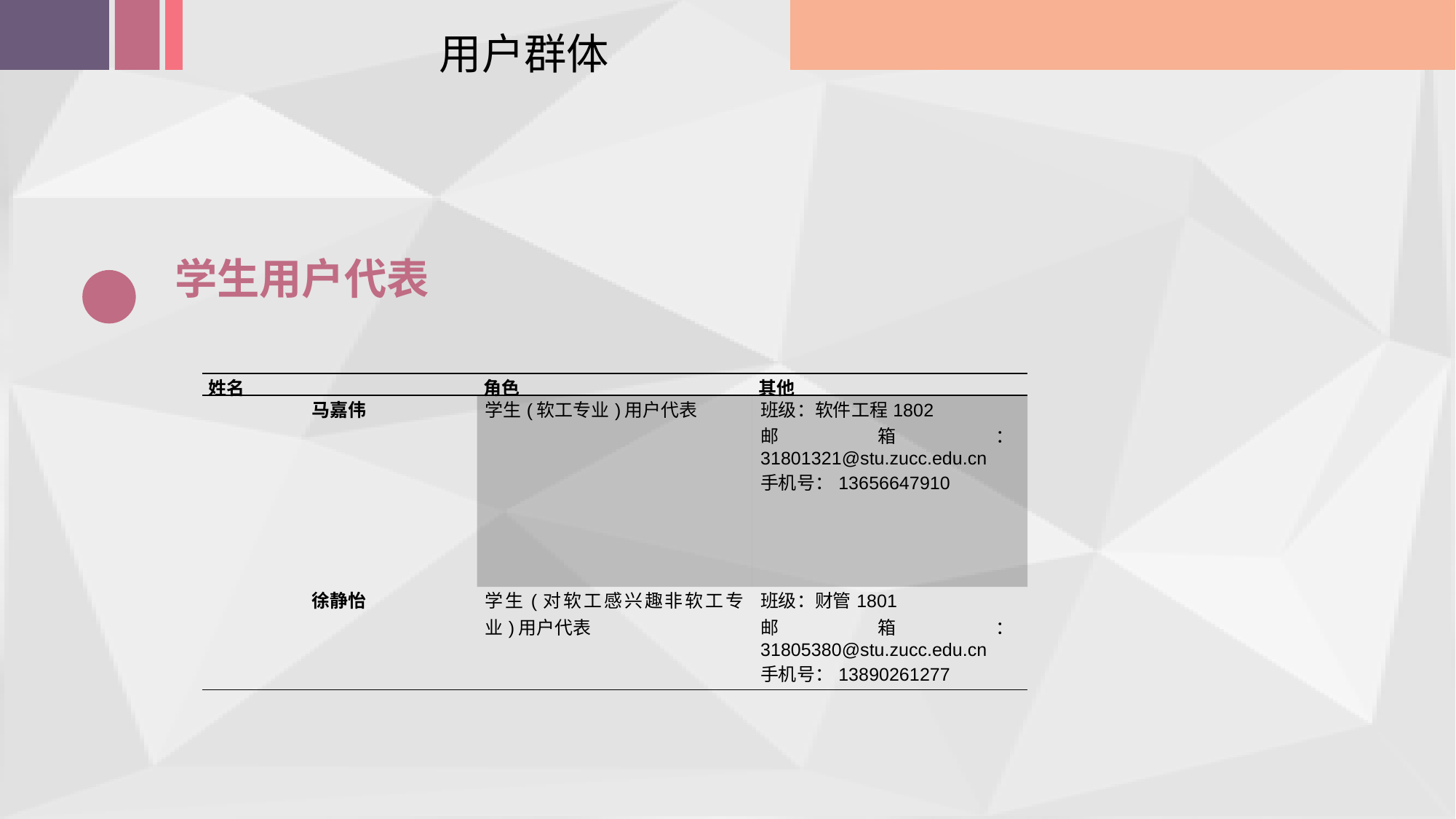

用户群体
学生用户代表

| 姓名 | 角色 | 其他 |
| --- | --- | --- |
| 马嘉伟 | 学生(软工专业)用户代表 | 班级：软件工程1802 邮箱：31801321@stu.zucc.edu.cn 手机号：13656647910 |
| 徐静怡 | 学生(对软工感兴趣非软工专业)用户代表 | 班级：财管1801 邮箱：31805380@stu.zucc.edu.cn 手机号：13890261277 |